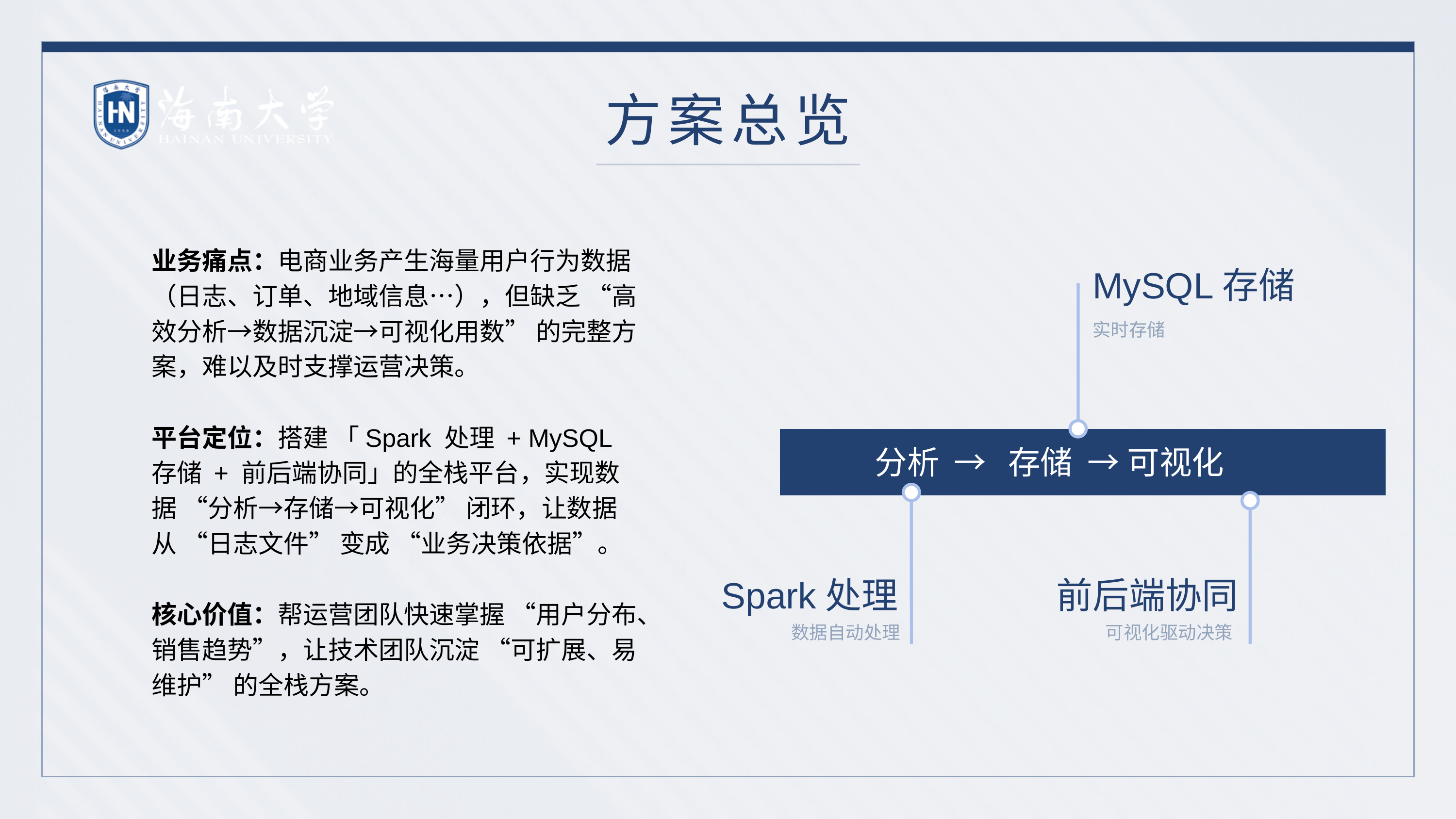

方案总览

业务痛点：电商业务产生海量用户行为数据（日志、订单、地域信息…），但缺乏 “高效分析→数据沉淀→可视化用数” 的完整方案，难以及时支撑运营决策。

平台定位：搭建 「Spark 处理 + MySQL 存储 + 前后端协同」的全栈平台，实现数据 “分析→存储→可视化” 闭环，让数据从 “日志文件” 变成 “业务决策依据”。

核心价值：帮运营团队快速掌握 “用户分布、销售趋势”，让技术团队沉淀 “可扩展、易维护” 的全栈方案。
MySQL存储

实时存储

 分析  →   存储  → 可视化

Spark处理
前后端协同
数据自动处理
可视化驱动决策